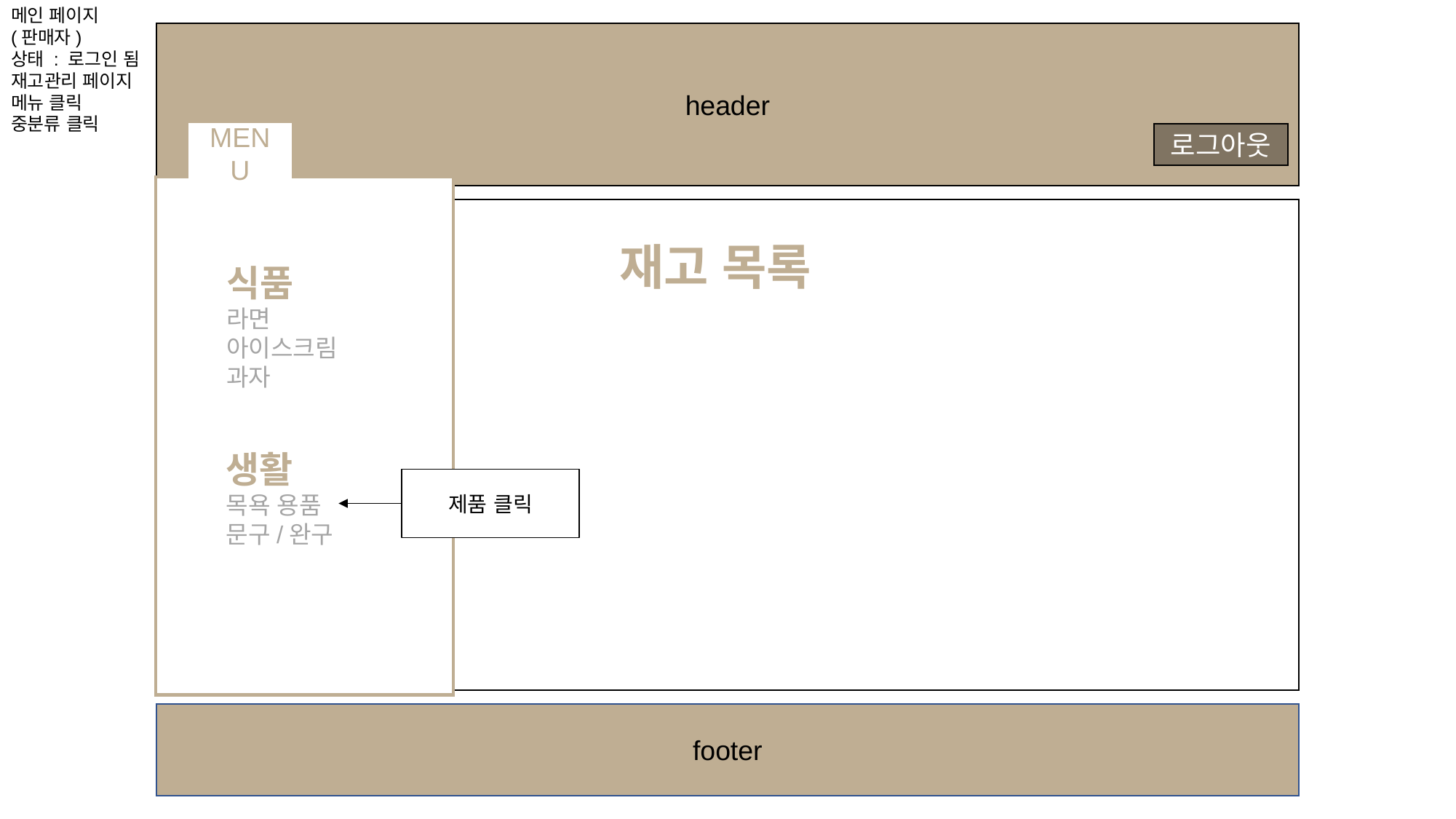

메인 페이지
(판매자)
상태 : 로그인 됨
재고관리 페이지
메뉴 클릭
중분류 클릭
header
로그아웃
MENU
MENU
재고목록

식품
라면
아이스크림
과자

재고 목록
생활
목욕 용품
문구/완구

제품 클릭
footer